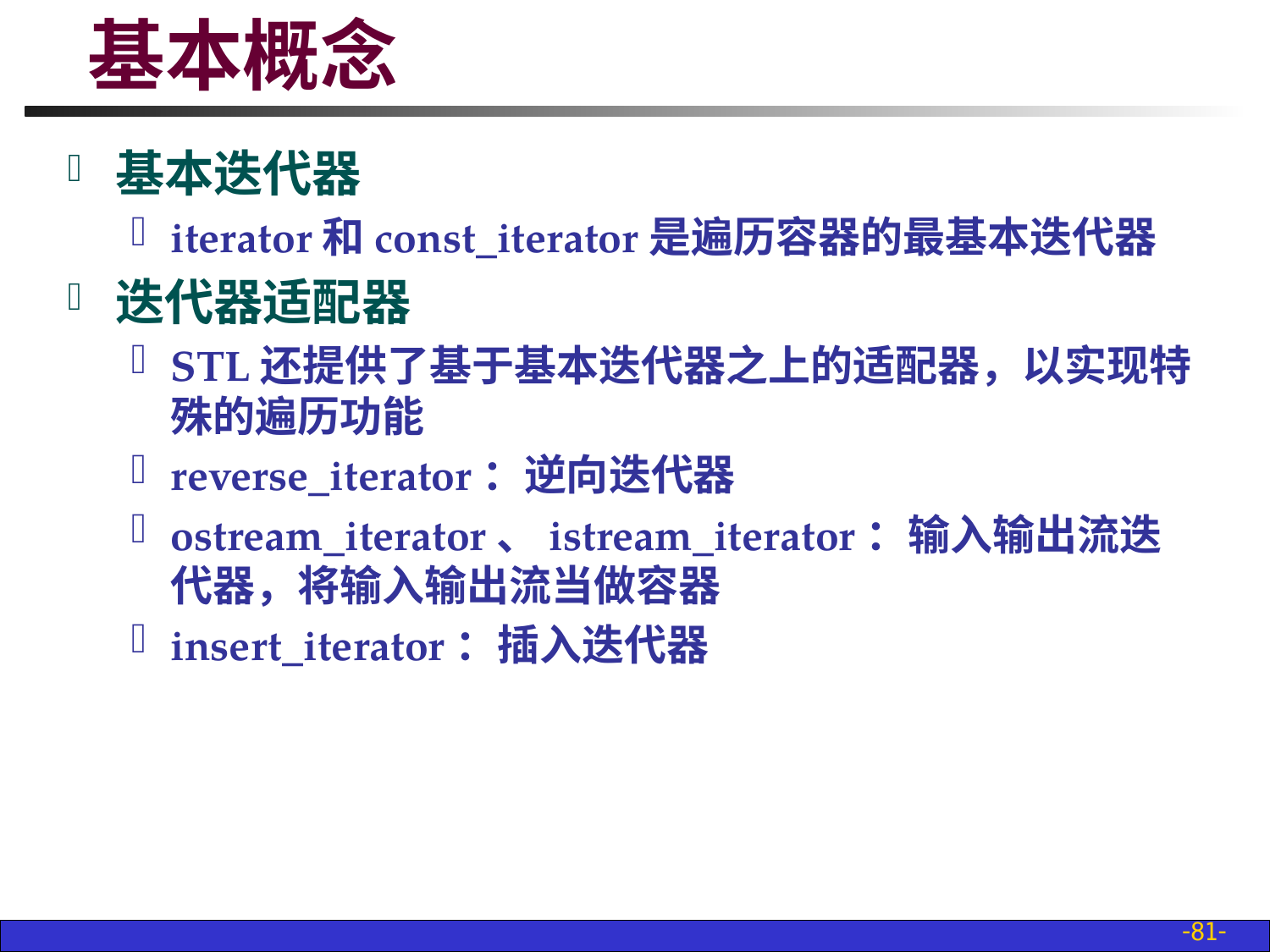

# 基本概念
基本迭代器
iterator和const_iterator是遍历容器的最基本迭代器
迭代器适配器
STL还提供了基于基本迭代器之上的适配器，以实现特殊的遍历功能
reverse_iterator：逆向迭代器
ostream_iterator、istream_iterator：输入输出流迭代器，将输入输出流当做容器
insert_iterator：插入迭代器
-81-